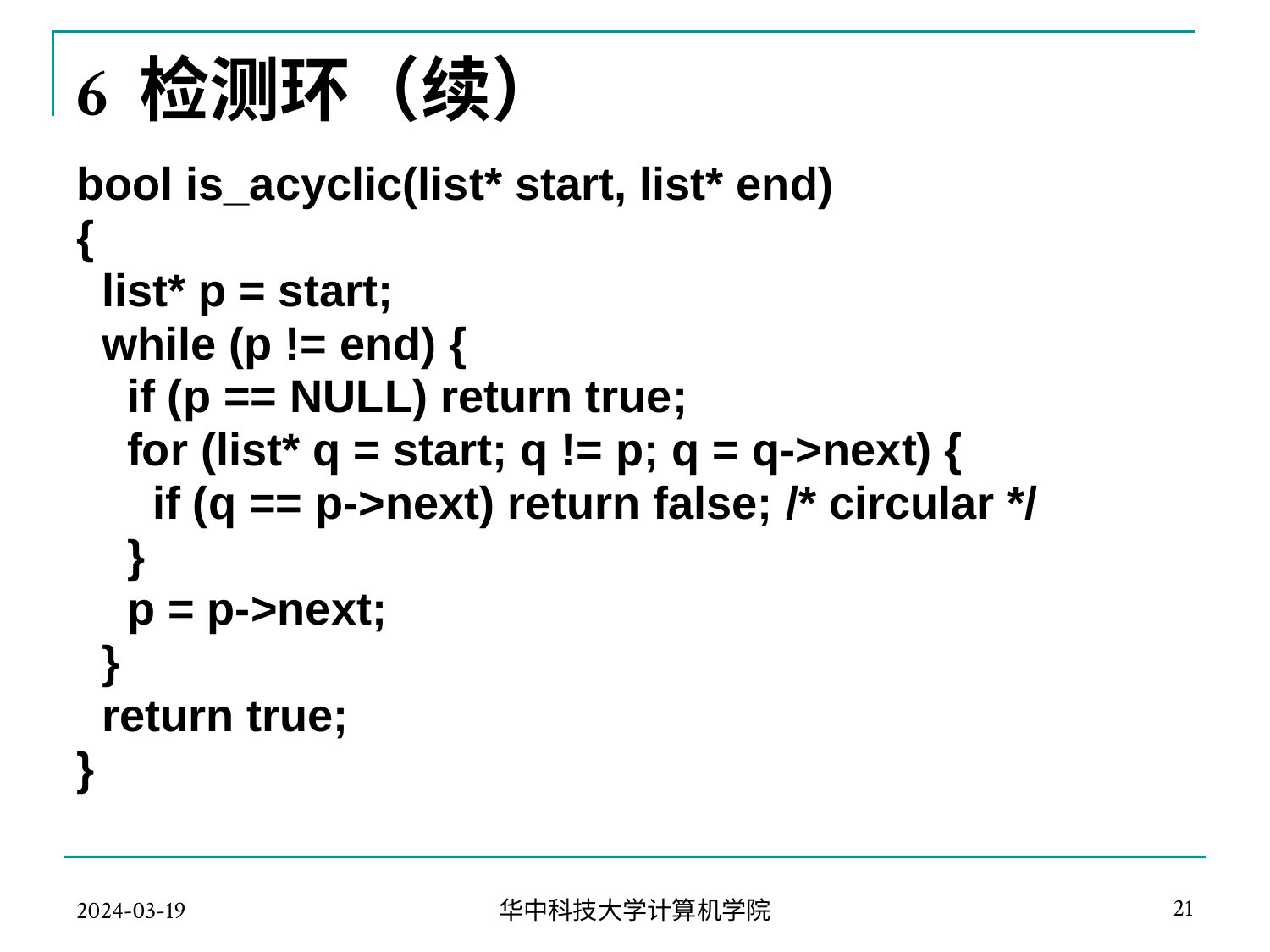

# 6 检测环（续）
bool is_acyclic(list* start, list* end)
{
  list* p = start;
  while (p != end) {
    if (p == NULL) return true;
    for (list* q = start; q != p; q = q->next) {
      if (q == p->next) return false; /* circular */
    }
    p = p->next;
  }
  return true;
}
2024-03-19
21
华中科技大学计算机学院